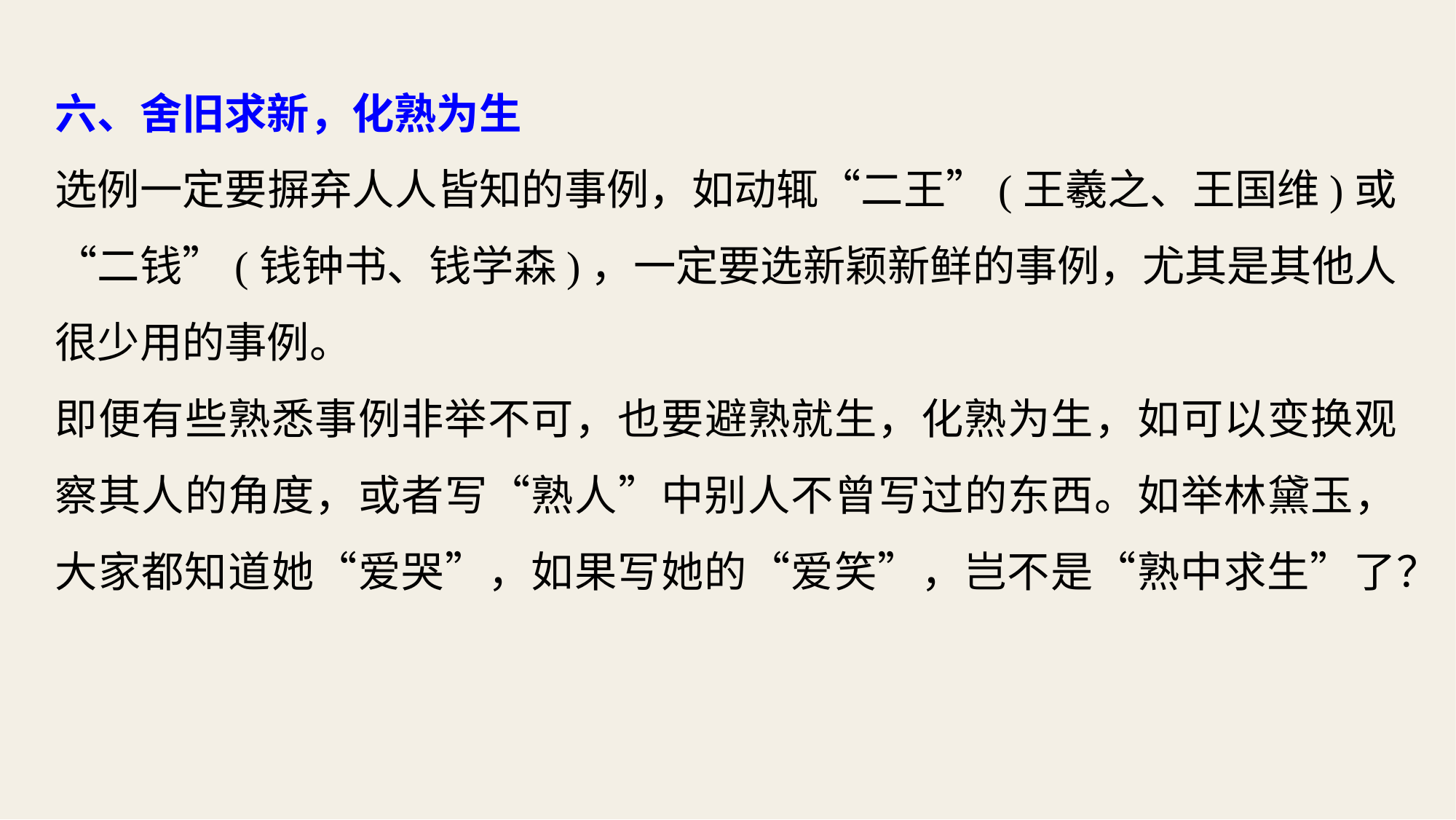

六、舍旧求新，化熟为生
选例一定要摒弃人人皆知的事例，如动辄“二王”(王羲之、王国维)或“二钱”(钱钟书、钱学森)，一定要选新颖新鲜的事例，尤其是其他人很少用的事例。
即便有些熟悉事例非举不可，也要避熟就生，化熟为生，如可以变换观察其人的角度，或者写“熟人”中别人不曾写过的东西。如举林黛玉，大家都知道她“爱哭”，如果写她的“爱笑”，岂不是“熟中求生”了？